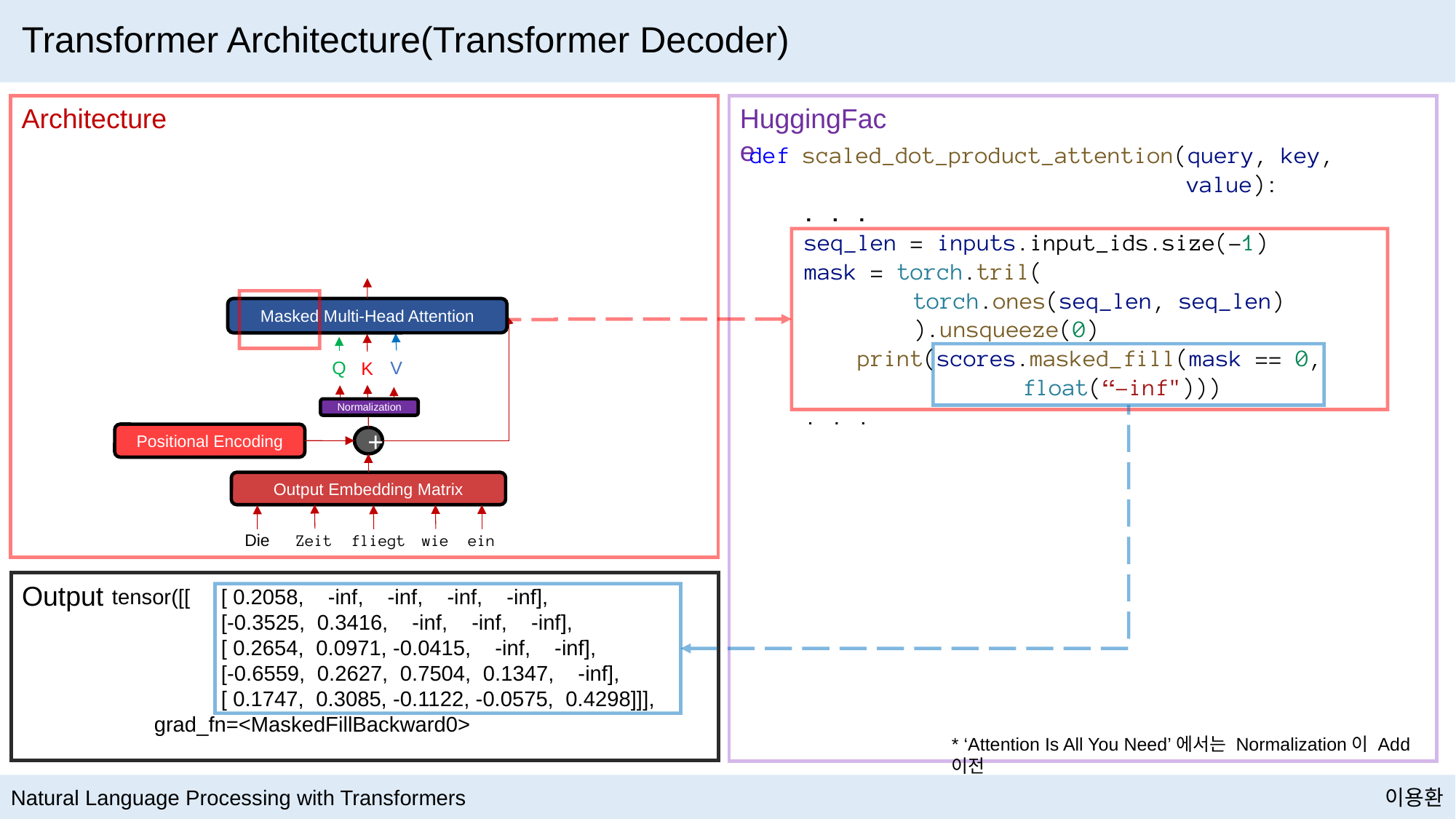

# Transformer Architecture(Transformer Decoder)

Architecture
HuggingFace

def scaled_dot_product_attention(query, key, 					value):
    . . .
seq_len = inputs.input_ids.size(-1)
mask = torch.tril(
	torch.ones(seq_len, seq_len)
	).unsqueeze(0)
    print(scores.masked_fill(mask == 0, 	      		float(“-inf")))
. . .

Masked Multi-Head Attention

Q
V
K
Normalization
Positional Encoding
+
Output Embedding Matrix
Die
Zeit
fliegt
wie
ein

Output
tensor([[	[ 0.2058,    -inf,    -inf,    -inf,    -inf],
         	[-0.3525,  0.3416,    -inf,    -inf,    -inf],
         	[ 0.2654,  0.0971, -0.0415,    -inf,    -inf],
         	[-0.6559,  0.2627,  0.7504,  0.1347,    -inf],
         	[ 0.1747,  0.3085, -0.1122, -0.0575,  0.4298]]],
       grad_fn=<MaskedFillBackward0>

* ‘Attention Is All You Need’에서는 Normalization이 Add 이전